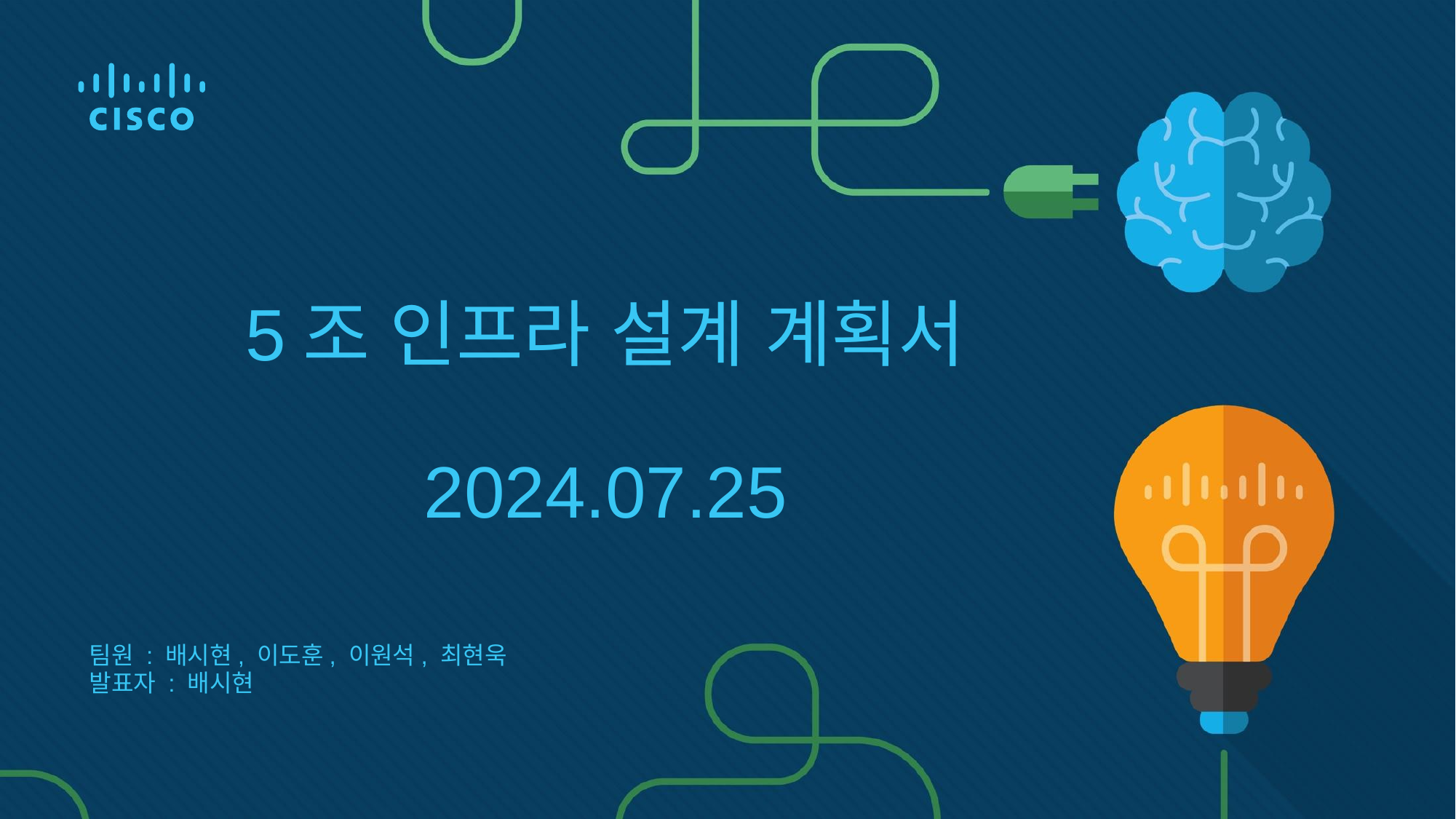

# 5조 인프라 설계 계획서 2024.07.25
팀원 : 배시현, 이도훈, 이원석, 최현욱
발표자 : 배시현